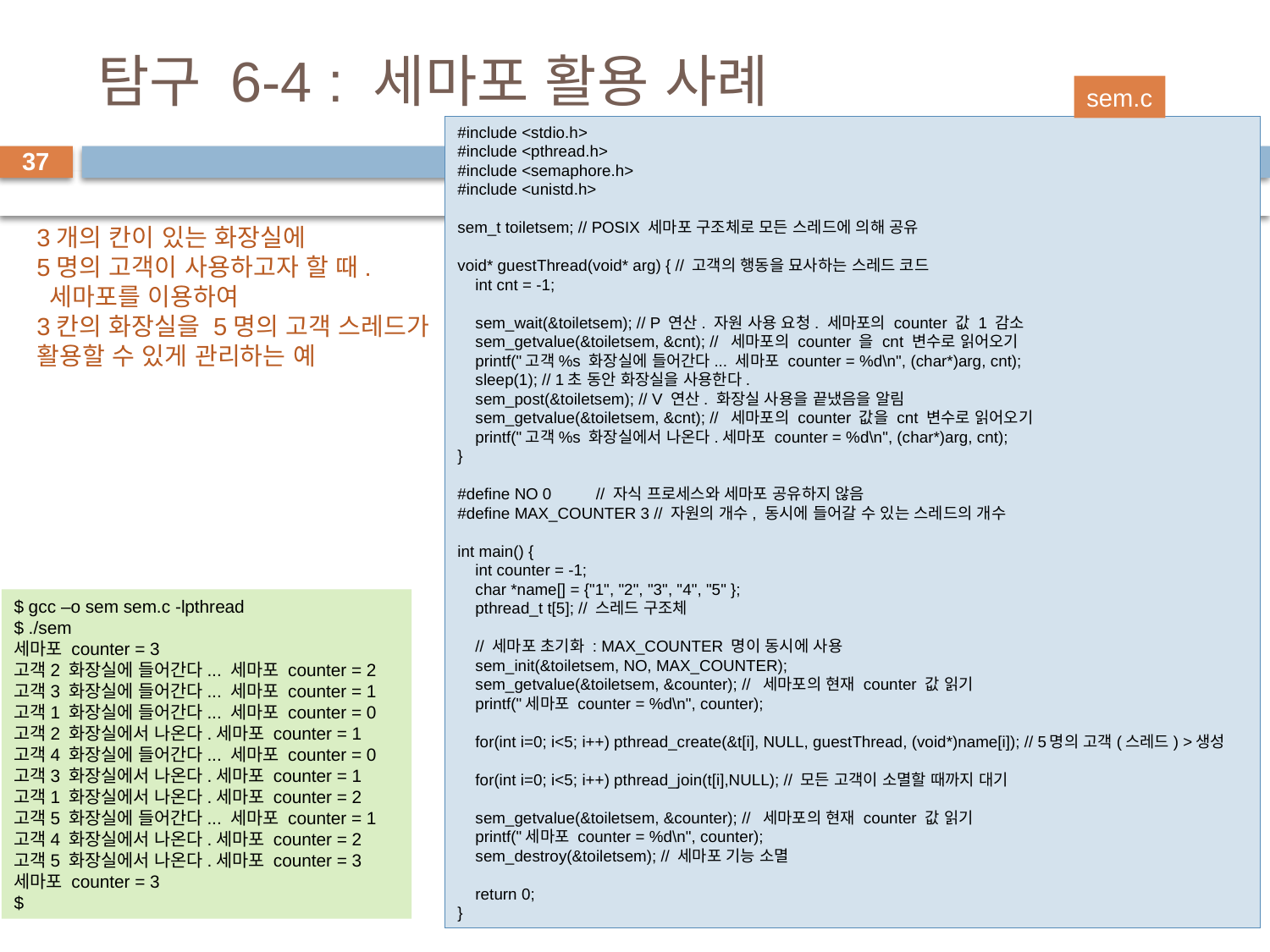

# 탐구 6-4 : 세마포 활용 사례
sem.c
#include <stdio.h>
#include <pthread.h>
#include <semaphore.h>
#include <unistd.h>

sem_t toiletsem; // POSIX 세마포 구조체로 모든 스레드에 의해 공유

void* guestThread(void* arg) { // 고객의 행동을 묘사하는 스레드 코드
    int cnt = -1;

    sem_wait(&toiletsem); // P 연산. 자원 사용 요청. 세마포의 counter 값 1 감소
    sem_getvalue(&toiletsem, &cnt); //  세마포의 counter 을 cnt 변수로 읽어오기
    printf("고객%s 화장실에 들어간다... 세마포 counter = %d\n", (char*)arg, cnt);
    sleep(1); // 1초 동안 화장실을 사용한다.
    sem_post(&toiletsem); // V 연산. 화장실 사용을 끝냈음을 알림
    sem_getvalue(&toiletsem, &cnt); //  세마포의 counter 값을 cnt 변수로 읽어오기
    printf("고객%s 화장실에서 나온다.세마포 counter = %d\n", (char*)arg, cnt);
}

#define NO 0          // 자식 프로세스와 세마포 공유하지 않음
#define MAX_COUNTER 3 // 자원의 개수, 동시에 들어갈 수 있는 스레드의 개수

int main() {
    int counter = -1;
    char *name[] = {"1", "2", "3", "4", "5" };
    pthread_t t[5]; // 스레드 구조체

    // 세마포 초기화 : MAX_COUNTER 명이 동시에 사용
    sem_init(&toiletsem, NO, MAX_COUNTER);
    sem_getvalue(&toiletsem, &counter); //  세마포의 현재 counter 값 읽기
    printf("세마포 counter = %d\n", counter);

    for(int i=0; i<5; i++) pthread_create(&t[i], NULL, guestThread, (void*)name[i]); // 5명의 고객(스레드) >생성

    for(int i=0; i<5; i++) pthread_join(t[i],NULL); // 모든 고객이 소멸할 때까지 대기

    sem_getvalue(&toiletsem, &counter); //  세마포의 현재 counter 값 읽기
    printf("세마포 counter = %d\n", counter);
    sem_destroy(&toiletsem); // 세마포 기능 소멸

    return 0;
}
37
3개의 칸이 있는 화장실에
5명의 고객이 사용하고자 할 때.
 세마포를 이용하여
3칸의 화장실을 5명의 고객 스레드가
활용할 수 있게 관리하는 예
$ gcc –o sem sem.c -lpthread
$ ./sem
세마포 counter = 3
고객2 화장실에 들어간다... 세마포 counter = 2
고객3 화장실에 들어간다... 세마포 counter = 1
고객1 화장실에 들어간다... 세마포 counter = 0
고객2 화장실에서 나온다.세마포 counter = 1
고객4 화장실에 들어간다... 세마포 counter = 0
고객3 화장실에서 나온다.세마포 counter = 1
고객1 화장실에서 나온다.세마포 counter = 2
고객5 화장실에 들어간다... 세마포 counter = 1
고객4 화장실에서 나온다.세마포 counter = 2
고객5 화장실에서 나온다.세마포 counter = 3
세마포 counter = 3
$